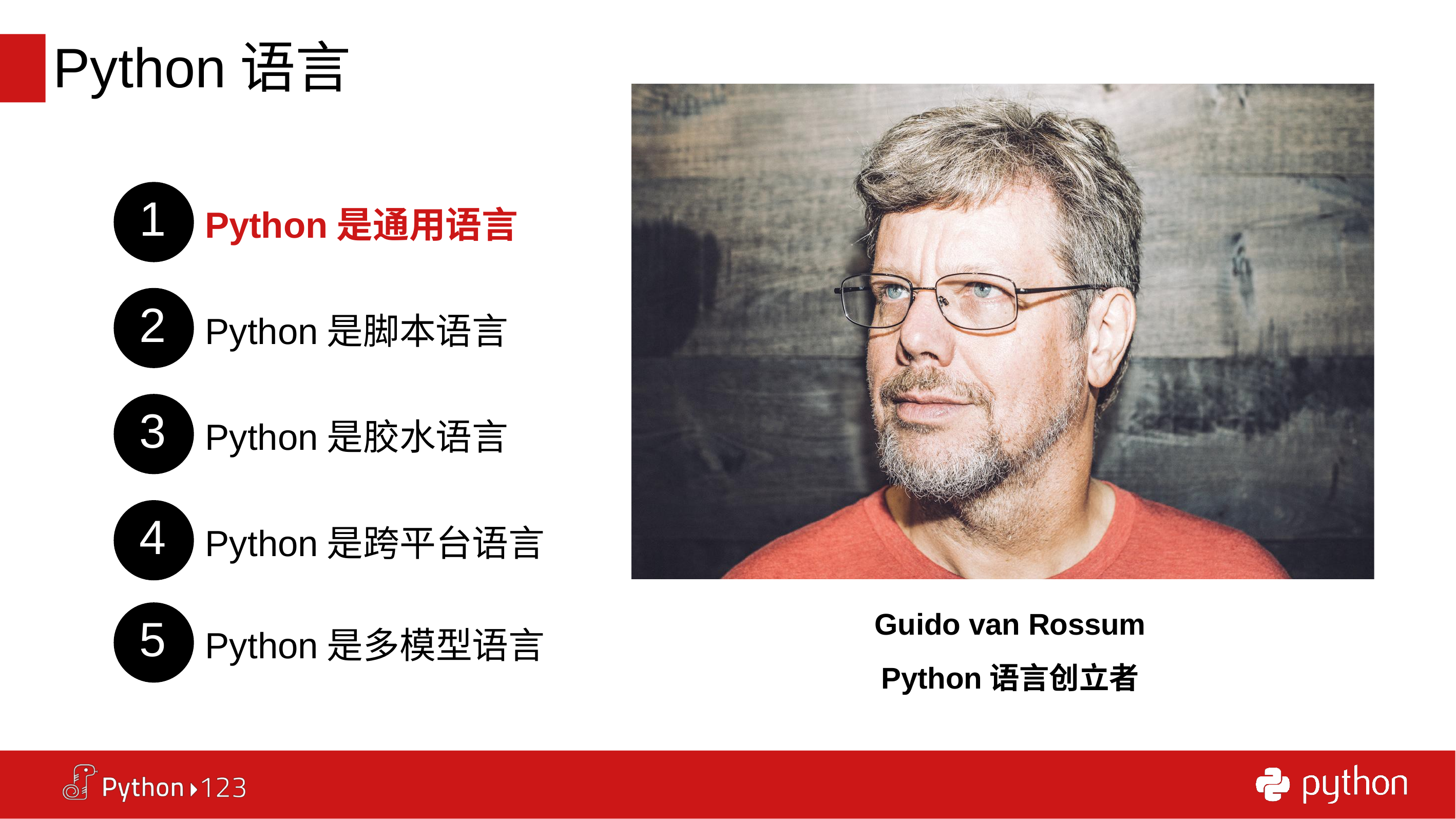

# Python语言

1
2
3
4
5
Python是通用语言

Python是脚本语言

Python是胶水语言

Python是跨平台语言
Guido van Rossum
Python语言创立者

Python是多模型语言